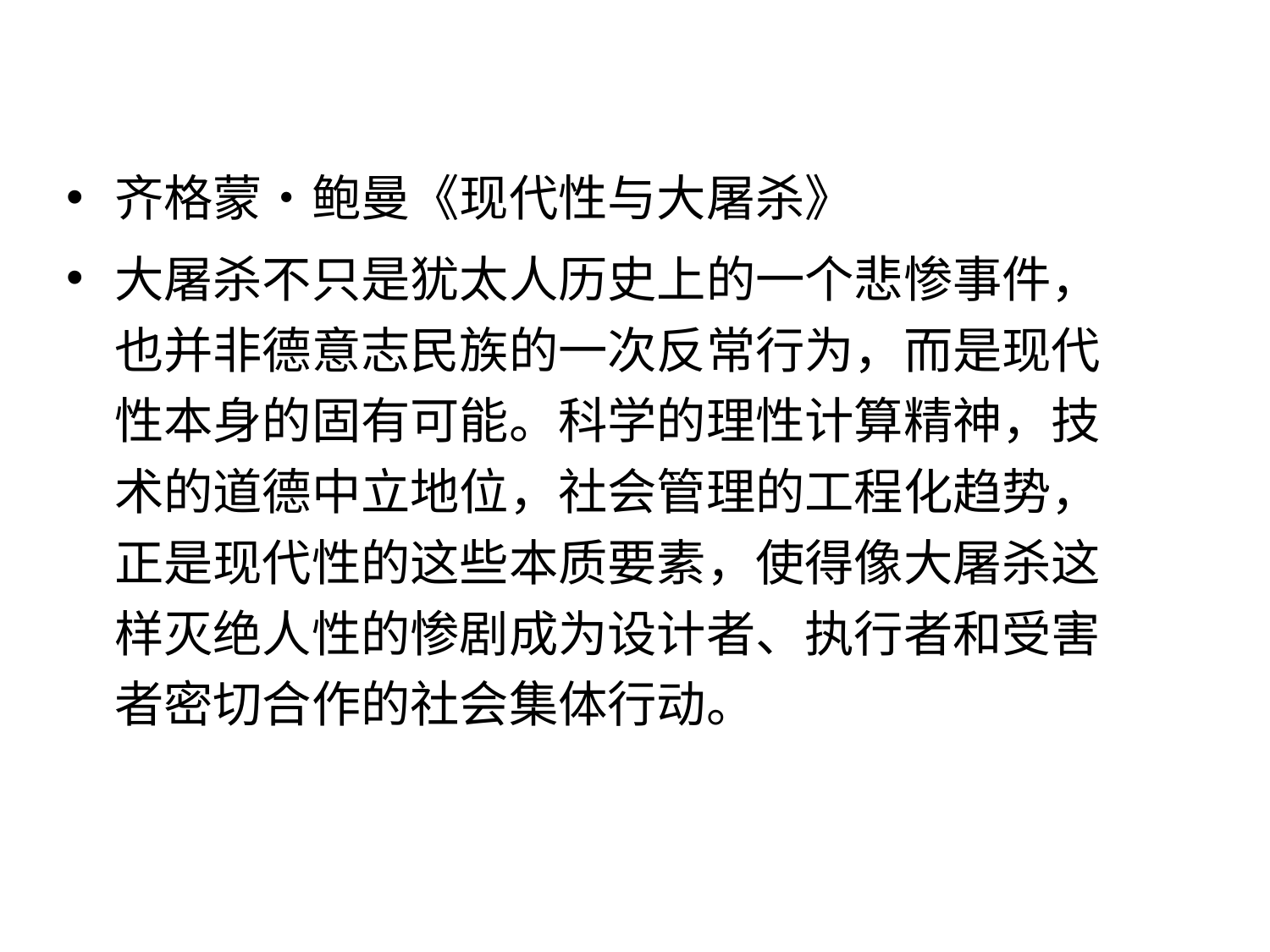

齐格蒙•鲍曼《现代性与大屠杀》
大屠杀不只是犹太人历史上的一个悲惨事件，也并非德意志民族的一次反常行为，而是现代性本身的固有可能。科学的理性计算精神，技术的道德中立地位，社会管理的工程化趋势，正是现代性的这些本质要素，使得像大屠杀这样灭绝人性的惨剧成为设计者、执行者和受害者密切合作的社会集体行动。